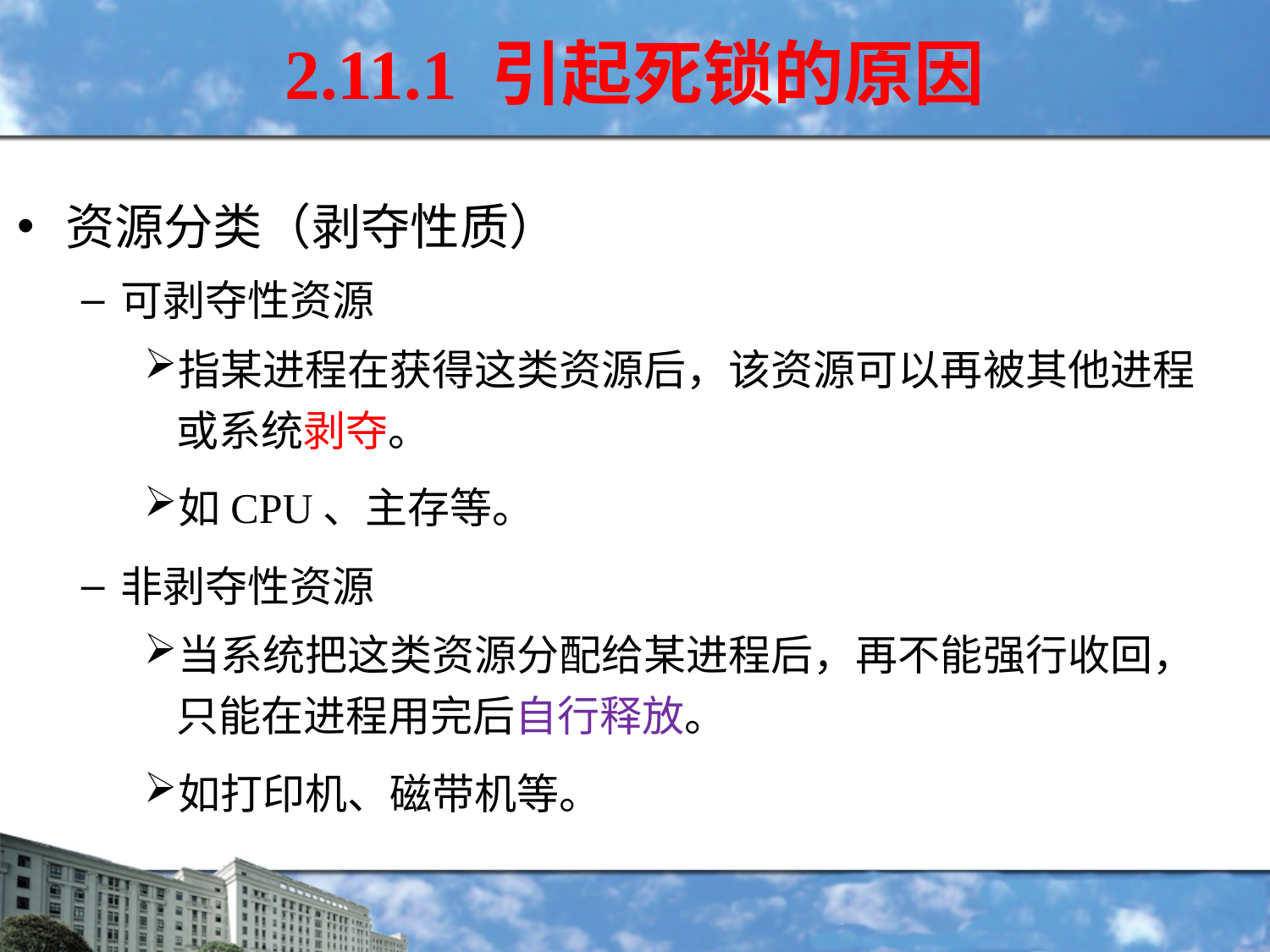

2.11.1 引起死锁的原因
资源分类（剥夺性质）
可剥夺性资源
指某进程在获得这类资源后，该资源可以再被其他进程或系统剥夺。
如CPU、主存等。
非剥夺性资源
当系统把这类资源分配给某进程后，再不能强行收回，只能在进程用完后自行释放。
如打印机、磁带机等。